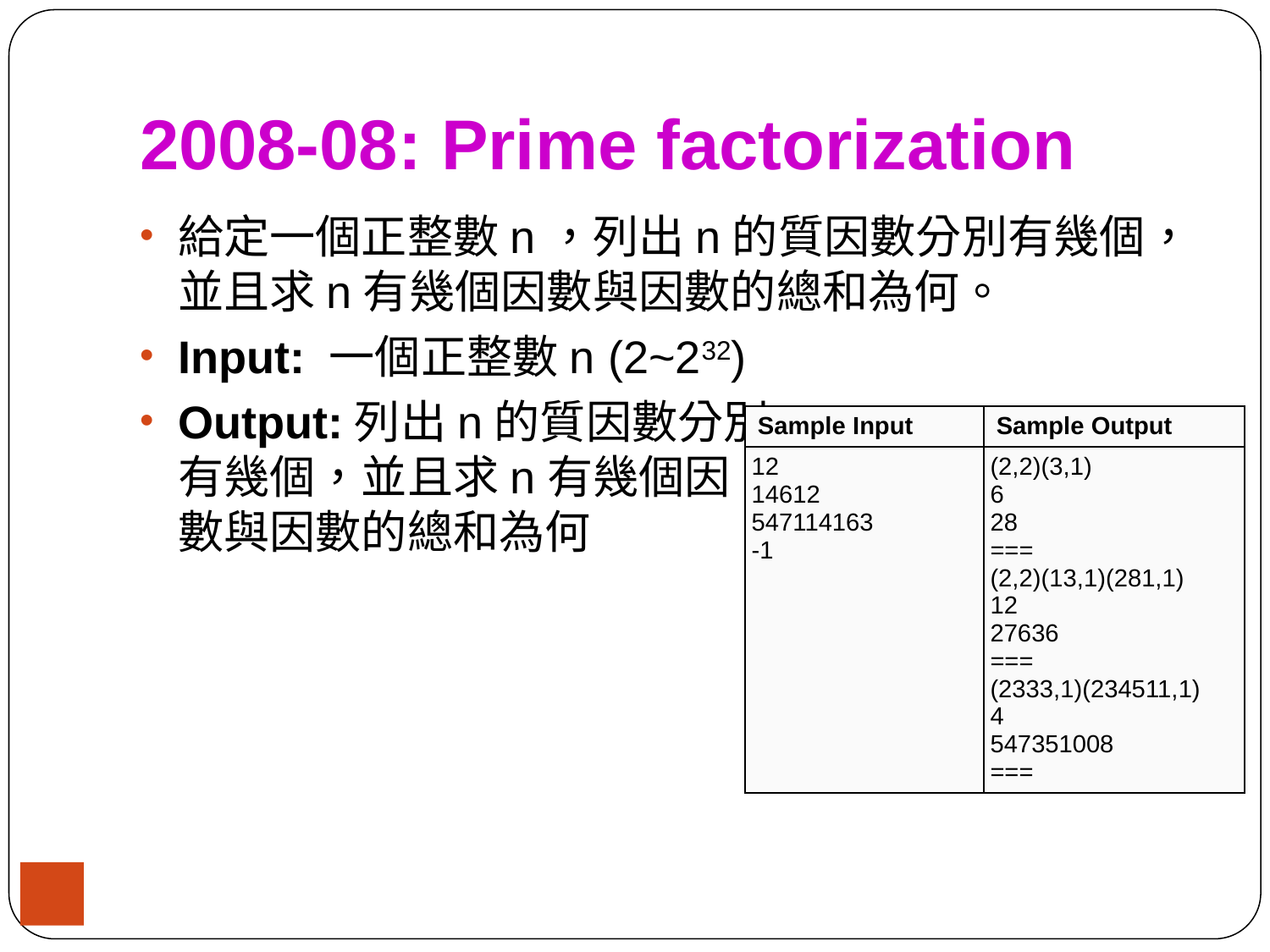

# 2008-08: Prime factorization
給定一個正整數n，列出n的質因數分別有幾個，並且求n有幾個因數與因數的總和為何。
Input: 一個正整數n (2~232)
Output:列出n的質因數分別
有幾個，並且求n有幾個因
數與因數的總和為何
| Sample Input | Sample Output |
| --- | --- |
| 12 14612 547114163 -1 | (2,2)(3,1) 6 28 === (2,2)(13,1)(281,1) 12 27636 === (2333,1)(234511,1) 4 547351008 === |